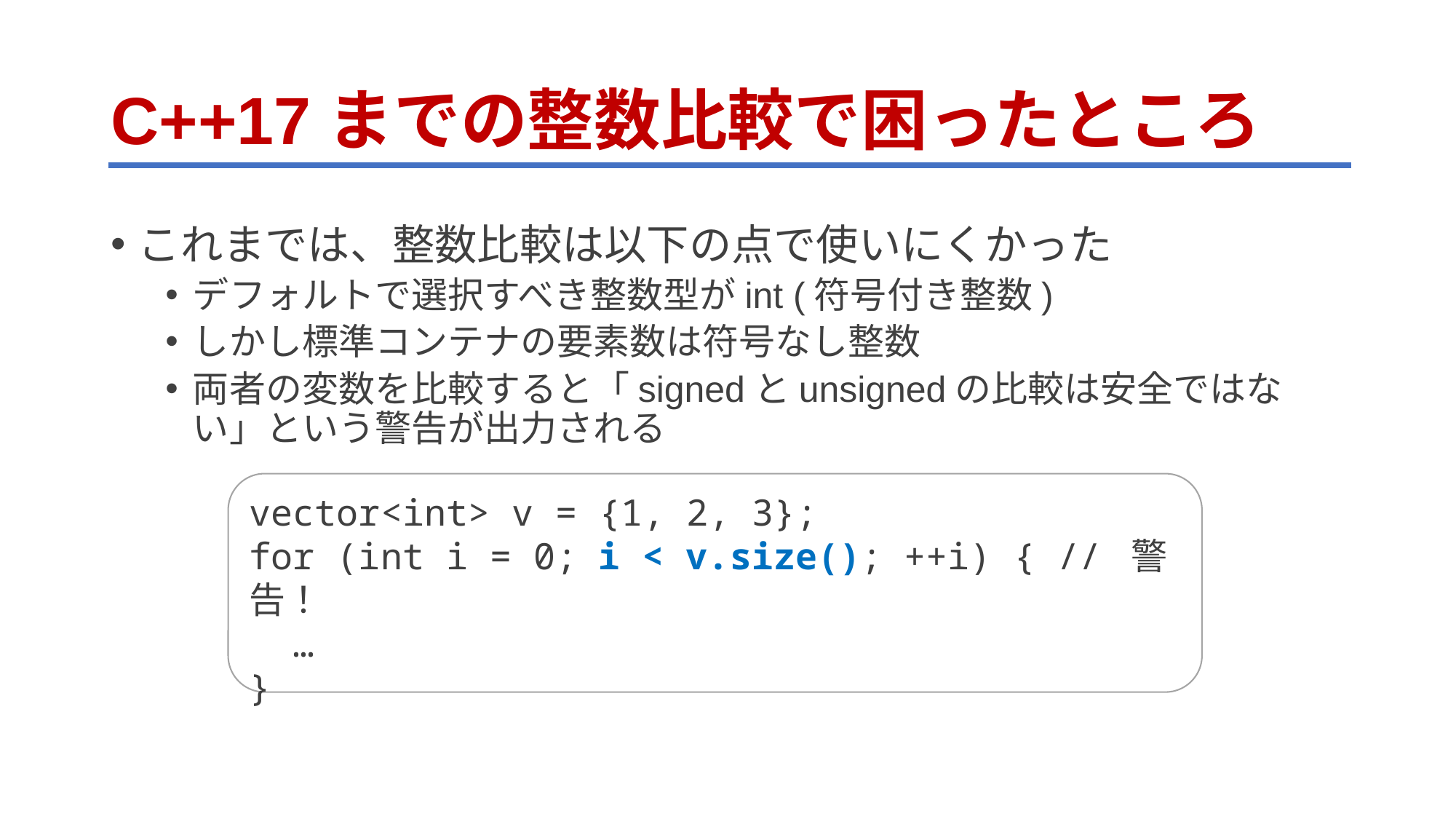

# C++17までの整数比較で困ったところ
これまでは、整数比較は以下の点で使いにくかった
デフォルトで選択すべき整数型がint (符号付き整数)
しかし標準コンテナの要素数は符号なし整数
両者の変数を比較すると「signedとunsignedの比較は安全ではない」という警告が出力される
vector<int> v = {1, 2, 3};
for (int i = 0; i < v.size(); ++i) { // 警告！
  …
}